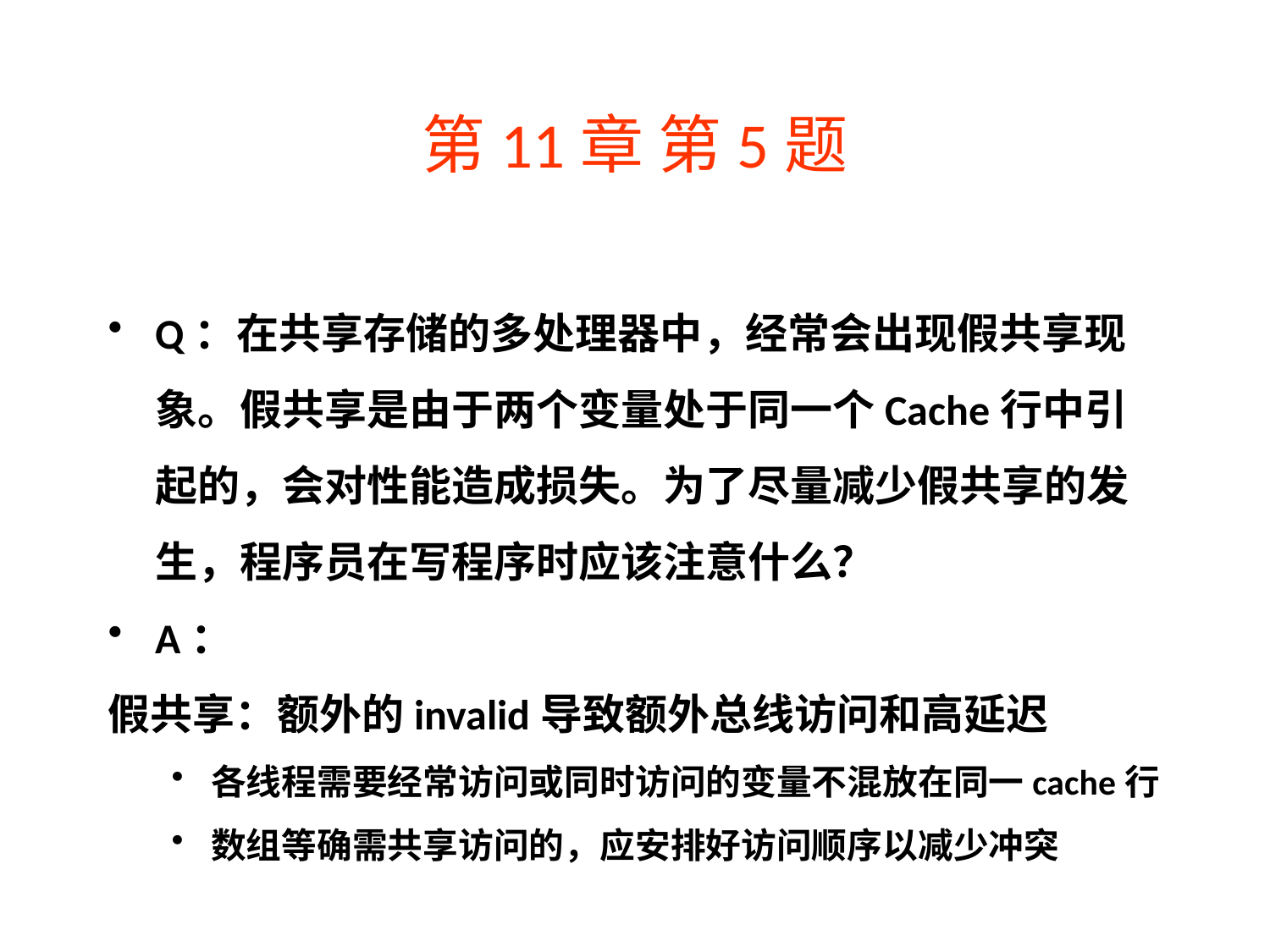

# 第11章 第5题
Q：在共享存储的多处理器中，经常会出现假共享现象。假共享是由于两个变量处于同一个Cache行中引起的，会对性能造成损失。为了尽量减少假共享的发生，程序员在写程序时应该注意什么？
A：
假共享：额外的invalid导致额外总线访问和高延迟
各线程需要经常访问或同时访问的变量不混放在同一cache行
数组等确需共享访问的，应安排好访问顺序以减少冲突